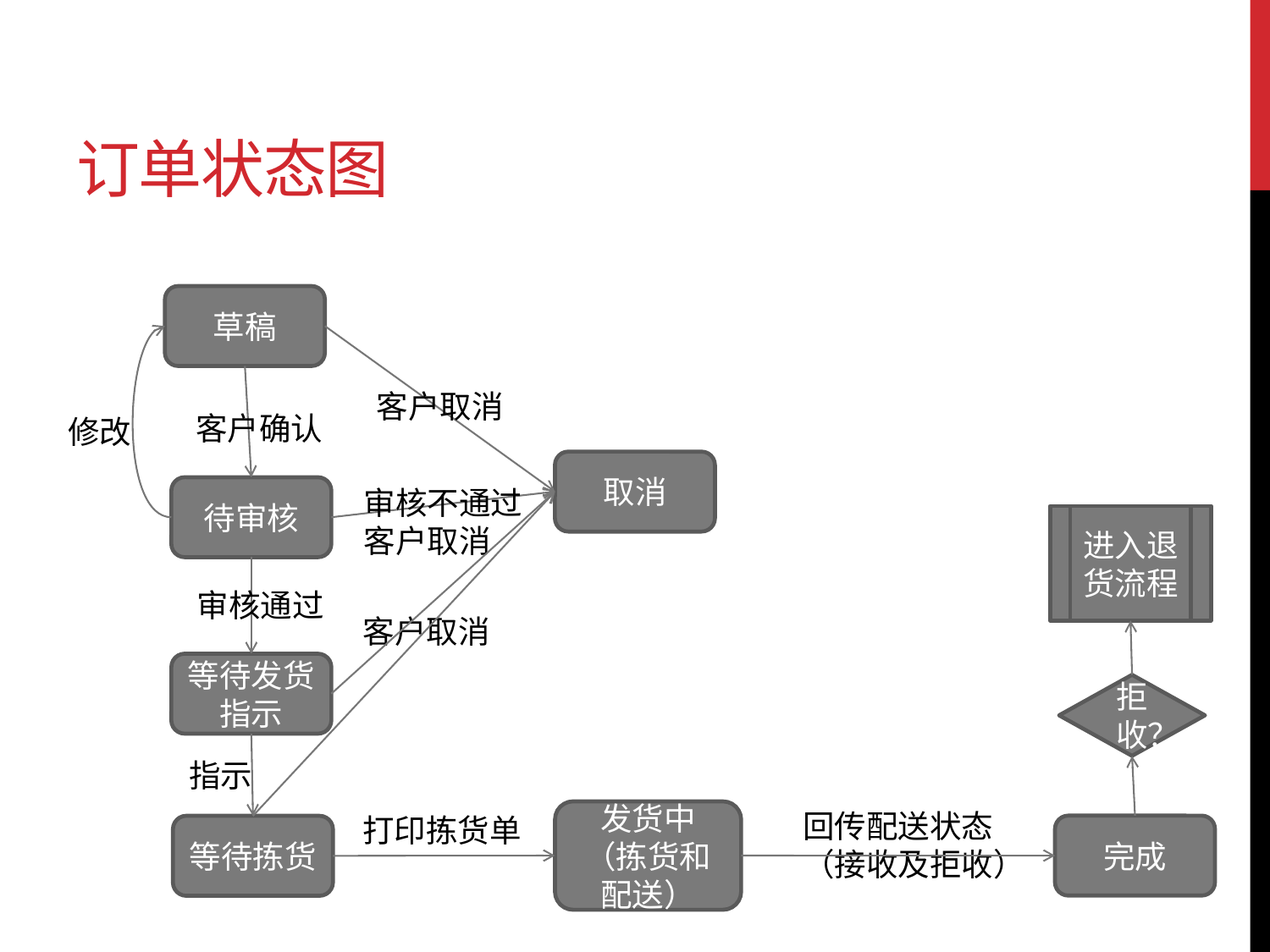

# 订单状态图
草稿
客户取消
客户确认
修改
取消
审核不通过
客户取消
待审核
进入退货流程
审核通过
客户取消
等待发货指示
拒收？
指示
回传配送状态
（接收及拒收）
发货中（拣货和配送）
打印拣货单
完成
等待拣货